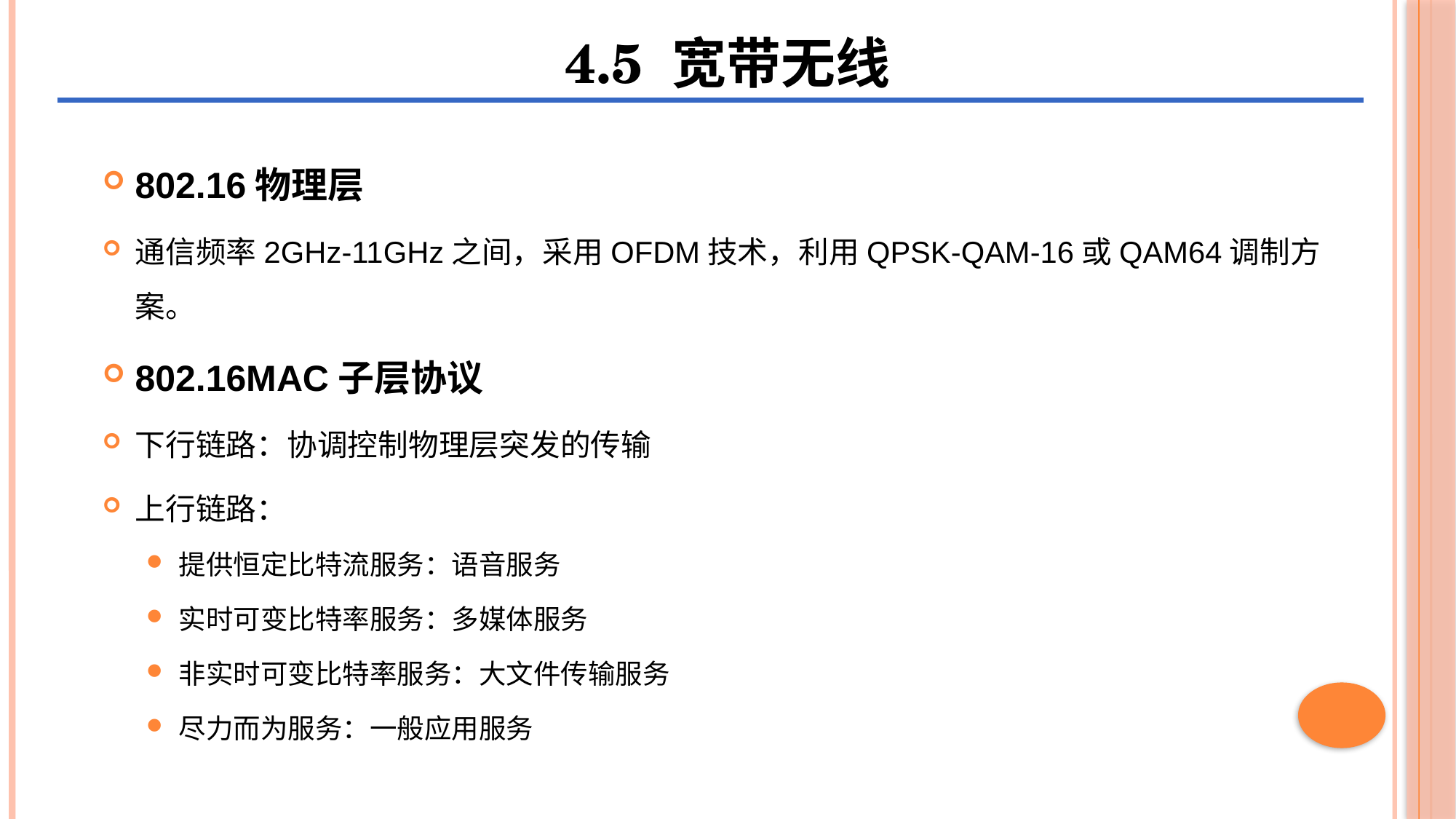

4.5 宽带无线
二、CSMA/CA协议
802.16物理层
通信频率2GHz-11GHz之间，采用OFDM技术，利用QPSK-QAM-16或QAM64调制方案。
802.16MAC子层协议
下行链路：协调控制物理层突发的传输
上行链路：
提供恒定比特流服务：语音服务
实时可变比特率服务：多媒体服务
非实时可变比特率服务：大文件传输服务
尽力而为服务：一般应用服务